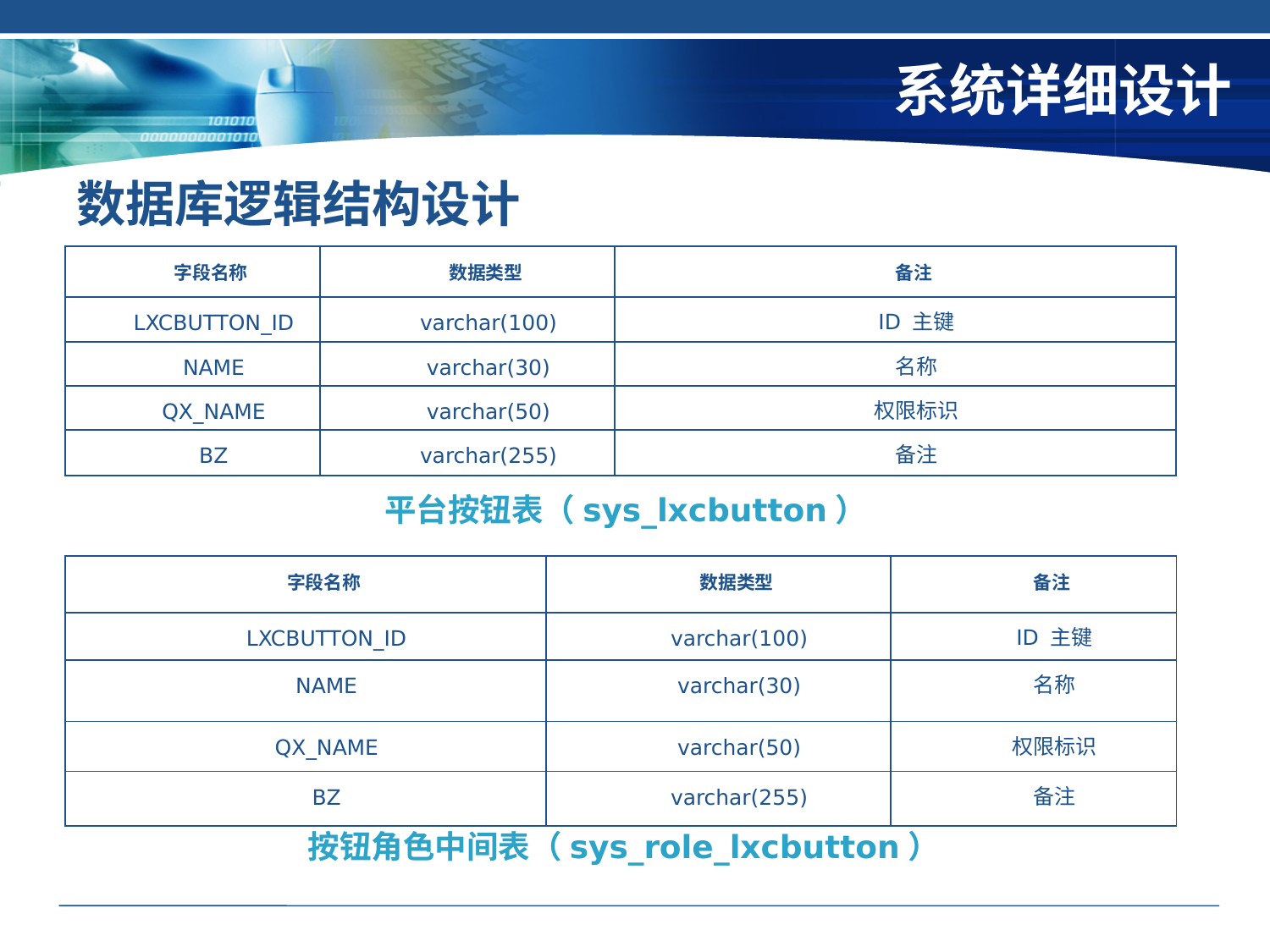

# 系统详细设计
数据库逻辑结构设计

平台按钮表（sys_lxcbutton）

按钮角色中间表（sys_role_lxcbutton）

| 字段名称 | 数据类型 | 备注 |
| --- | --- | --- |
| LXCBUTTON\_ID | varchar(100) | ID 主键 |
| NAME | varchar(30) | 名称 |
| QX\_NAME | varchar(50) | 权限标识 |
| BZ | varchar(255) | 备注 |
| 字段名称 | 数据类型 | 备注 |
| --- | --- | --- |
| LXCBUTTON\_ID | varchar(100) | ID 主键 |
| NAME | varchar(30) | 名称 |
| QX\_NAME | varchar(50) | 权限标识 |
| BZ | varchar(255) | 备注 |